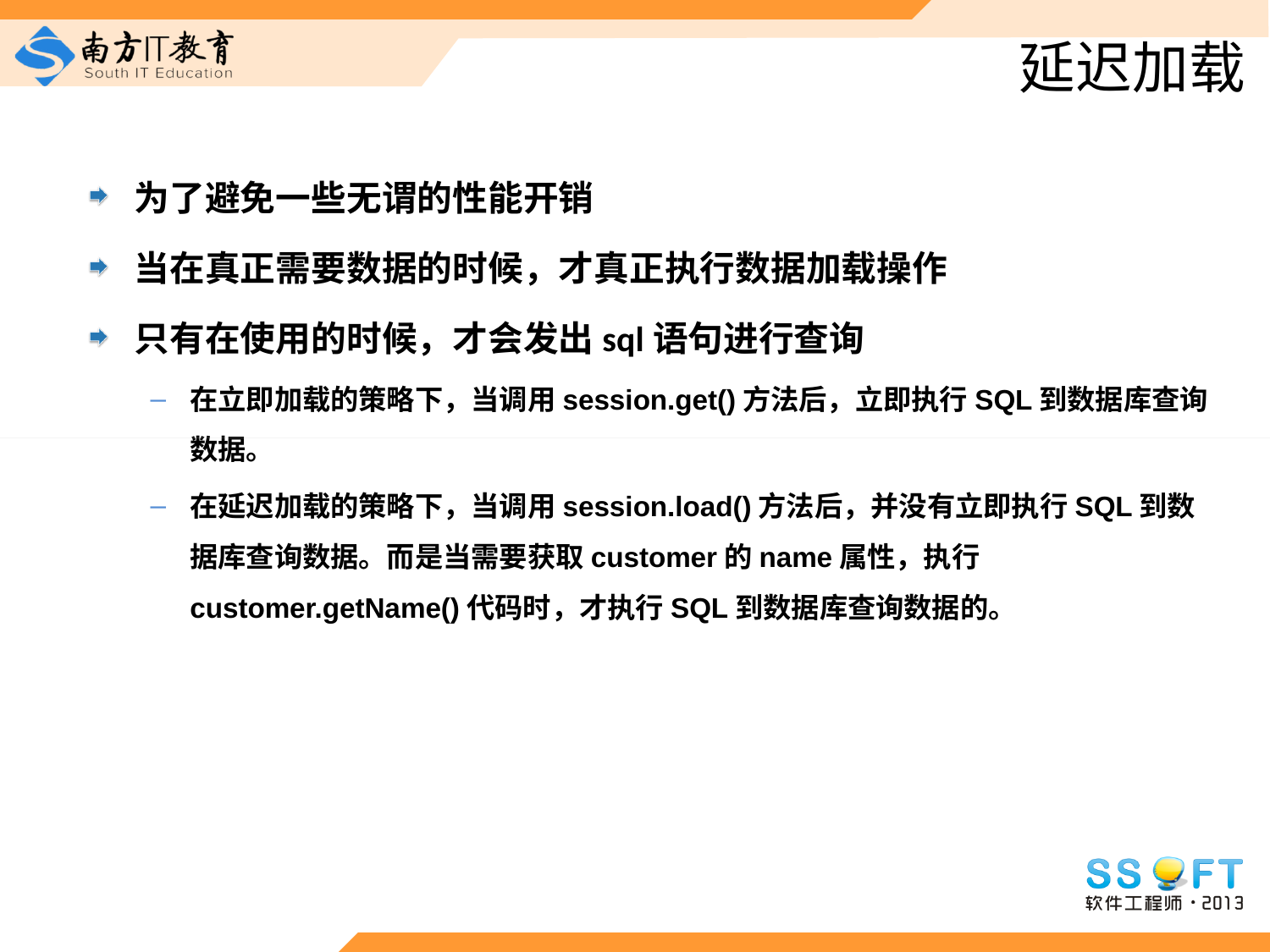

# 延迟加载
为了避免一些无谓的性能开销
当在真正需要数据的时候，才真正执行数据加载操作
只有在使用的时候，才会发出sql语句进行查询
在立即加载的策略下，当调用session.get()方法后，立即执行SQL到数据库查询数据。
在延迟加载的策略下，当调用session.load()方法后，并没有立即执行SQL到数据库查询数据。而是当需要获取customer的name属性，执行customer.getName()代码时，才执行SQL到数据库查询数据的。